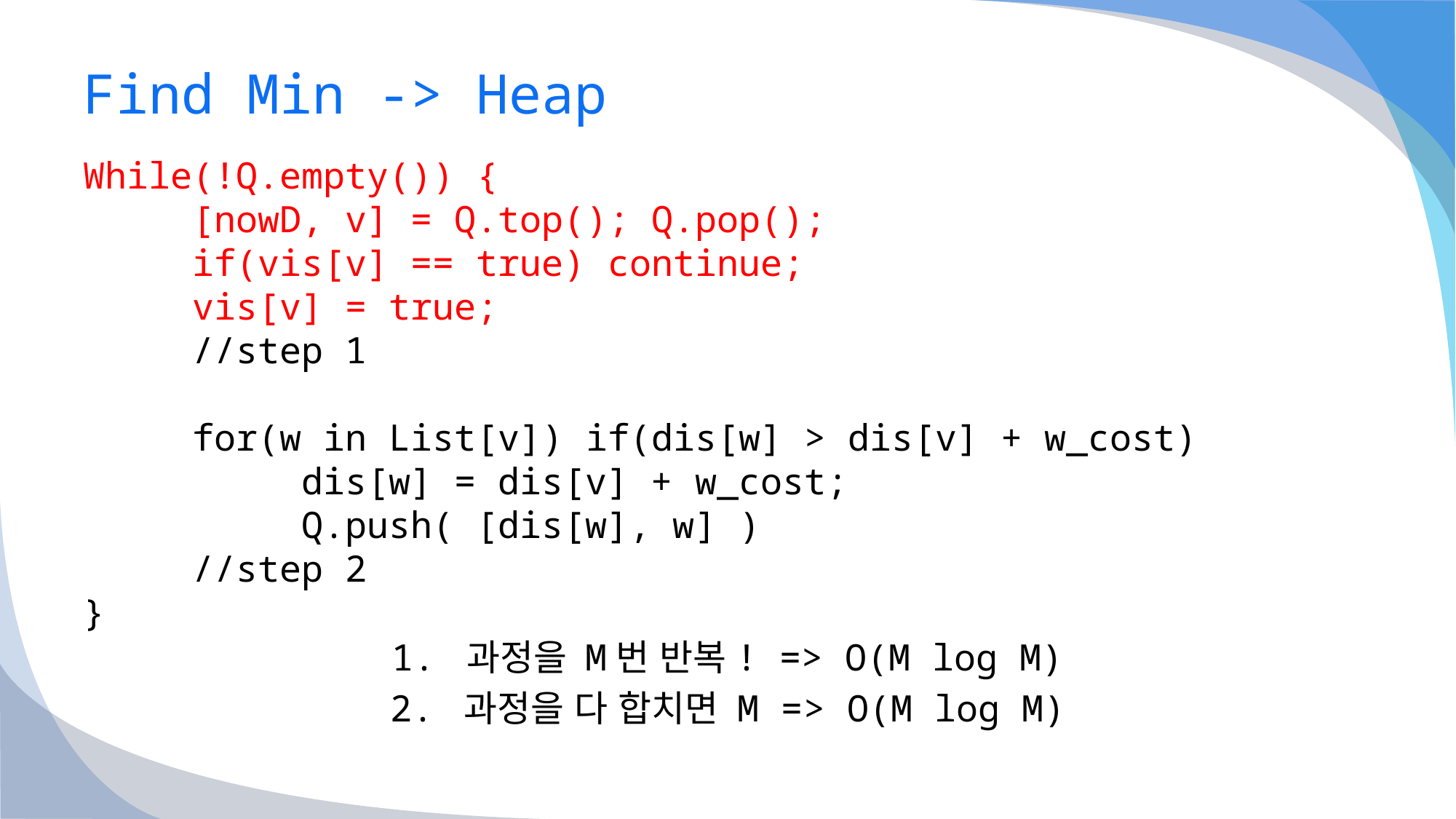

# Find Min -> Heap
While(!Q.empty()) {
	[nowD, v] = Q.top(); Q.pop();
	if(vis[v] == true) continue;
	vis[v] = true;
	//step 1

	for(w in List[v]) if(dis[w] > dis[v] + w_cost)
		dis[w] = dis[v] + w_cost;
		Q.push( [dis[w], w] )
	//step 2
}
1. 과정을 M번 반복! => O(M log M)
2. 과정을 다 합치면 M => O(M log M)